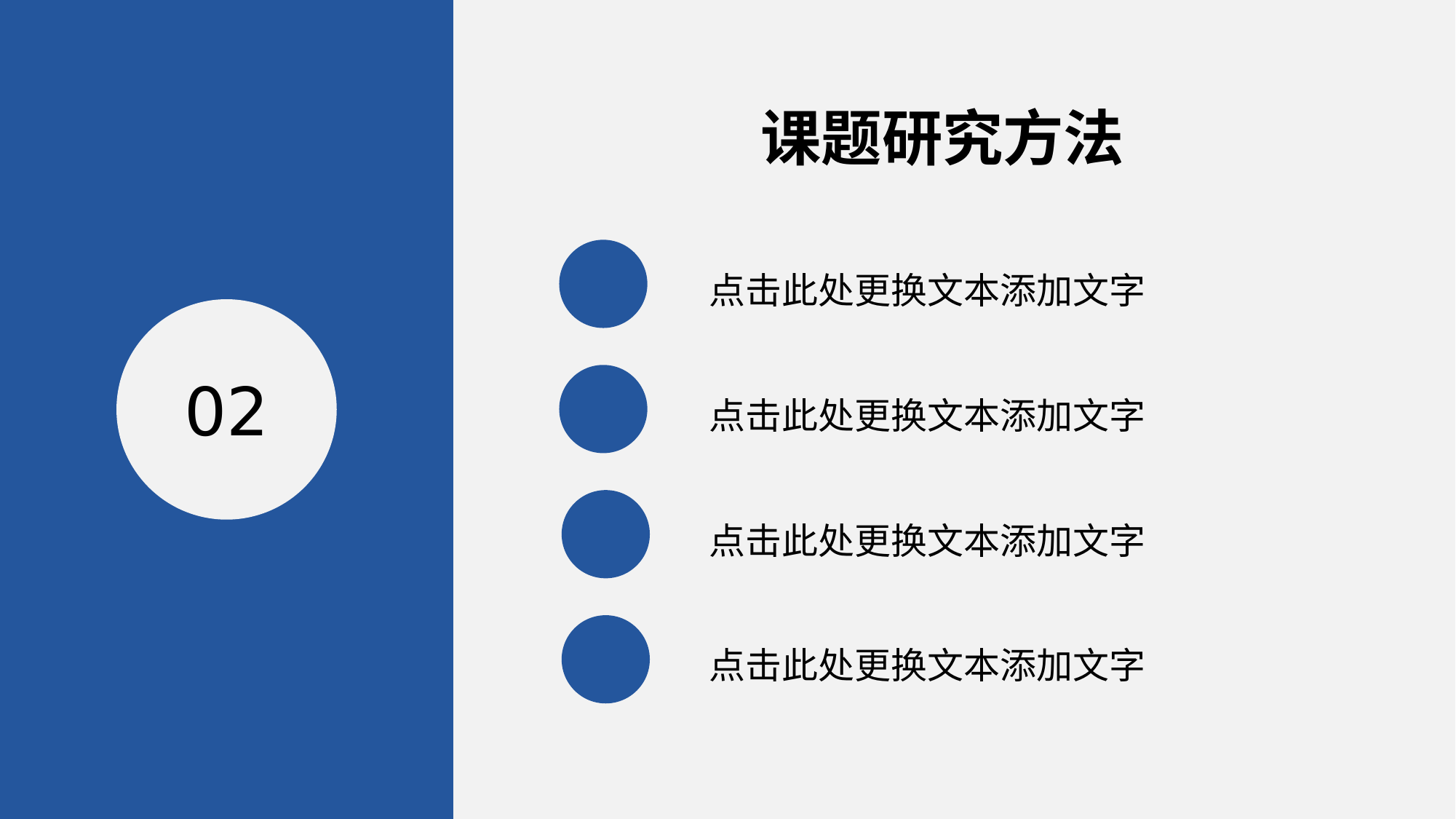

课题研究方法

点击此处更换文本添加文字

02

点击此处更换文本添加文字

点击此处更换文本添加文字

点击此处更换文本添加文字